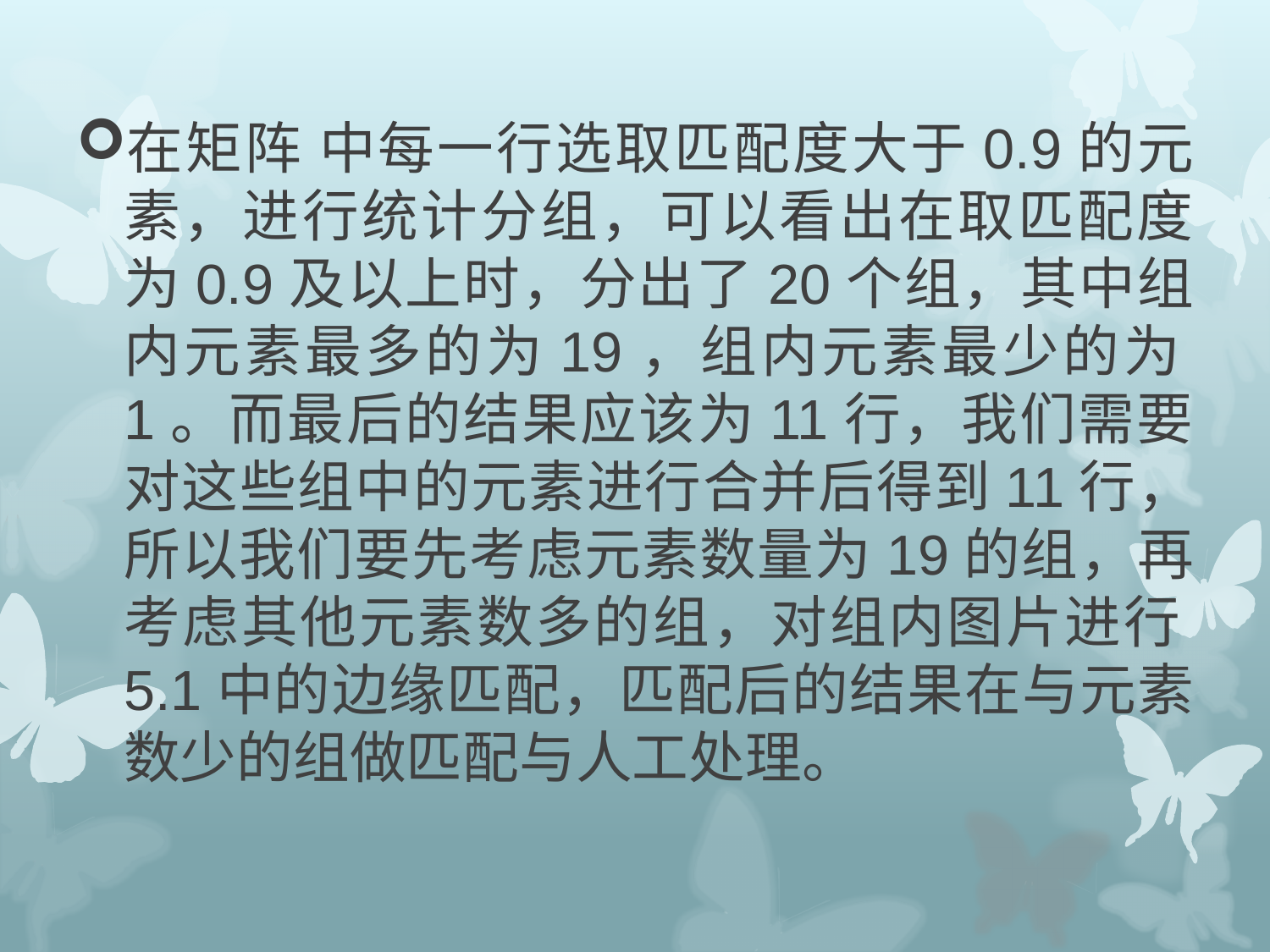

#
在矩阵 中每一行选取匹配度大于0.9的元素，进行统计分组，可以看出在取匹配度为0.9及以上时，分出了20个组，其中组内元素最多的为19，组内元素最少的为1。而最后的结果应该为11行，我们需要对这些组中的元素进行合并后得到11行，所以我们要先考虑元素数量为19的组，再考虑其他元素数多的组，对组内图片进行5.1中的边缘匹配，匹配后的结果在与元素数少的组做匹配与人工处理。